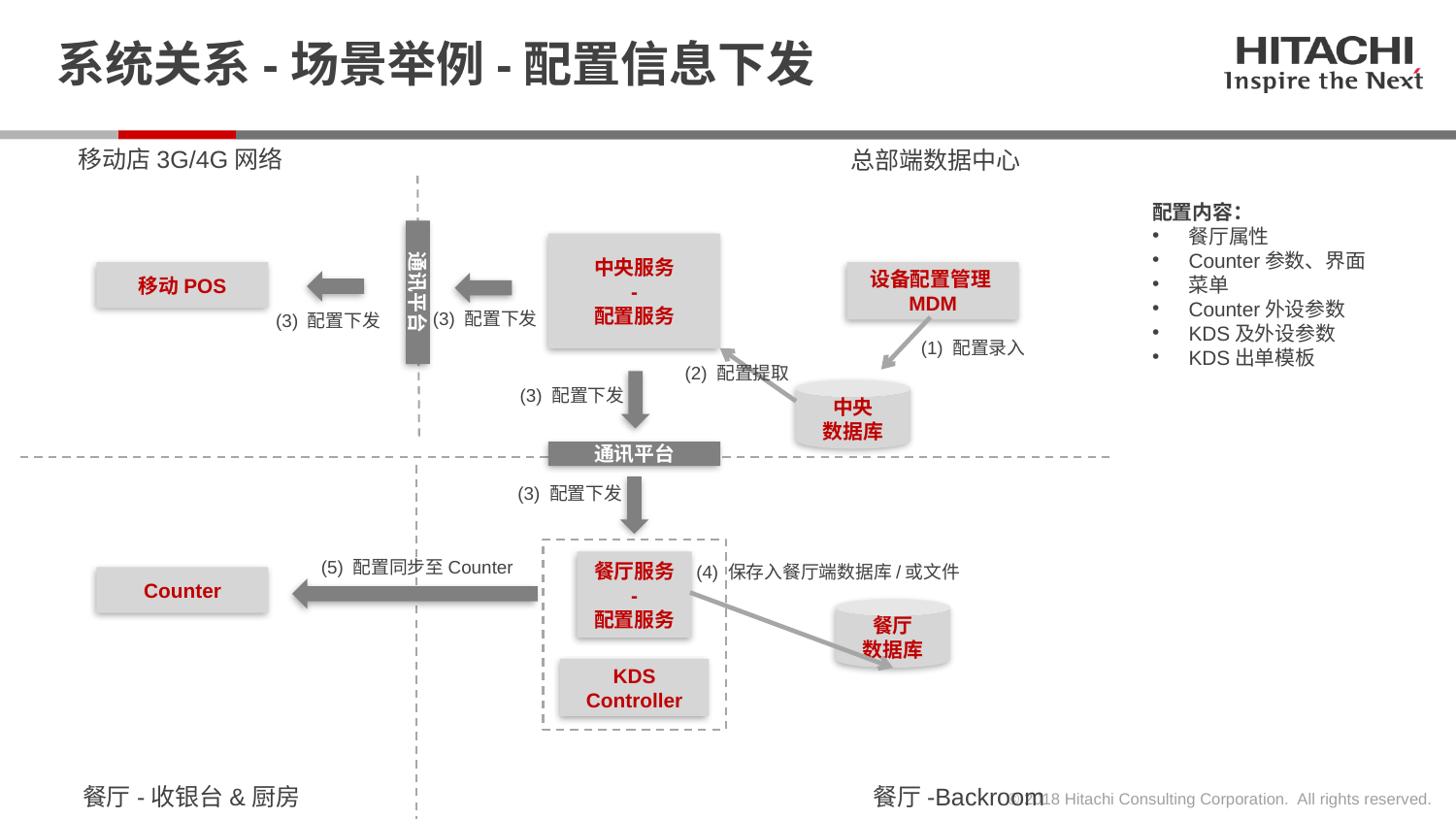

# 系统关系-场景举例-配置信息下发
移动店3G/4G网络
总部端数据中心
配置内容：
餐厅属性
Counter参数、界面
菜单
Counter外设参数
KDS及外设参数
KDS出单模板
通讯平台
中央服务
-
配置服务
移动POS
设备配置管理MDM

(3) 配置下发
(3) 配置下发
(1) 配置录入
(2) 配置提取

(3) 配置下发
中央
数据库
通讯平台
(3) 配置下发

(5) 配置同步至Counter
餐厅服务
-
配置服务
(4) 保存入餐厅端数据库/或文件
Counter

餐厅
数据库
KDS Controller
餐厅-收银台&厨房
餐厅-Backroom